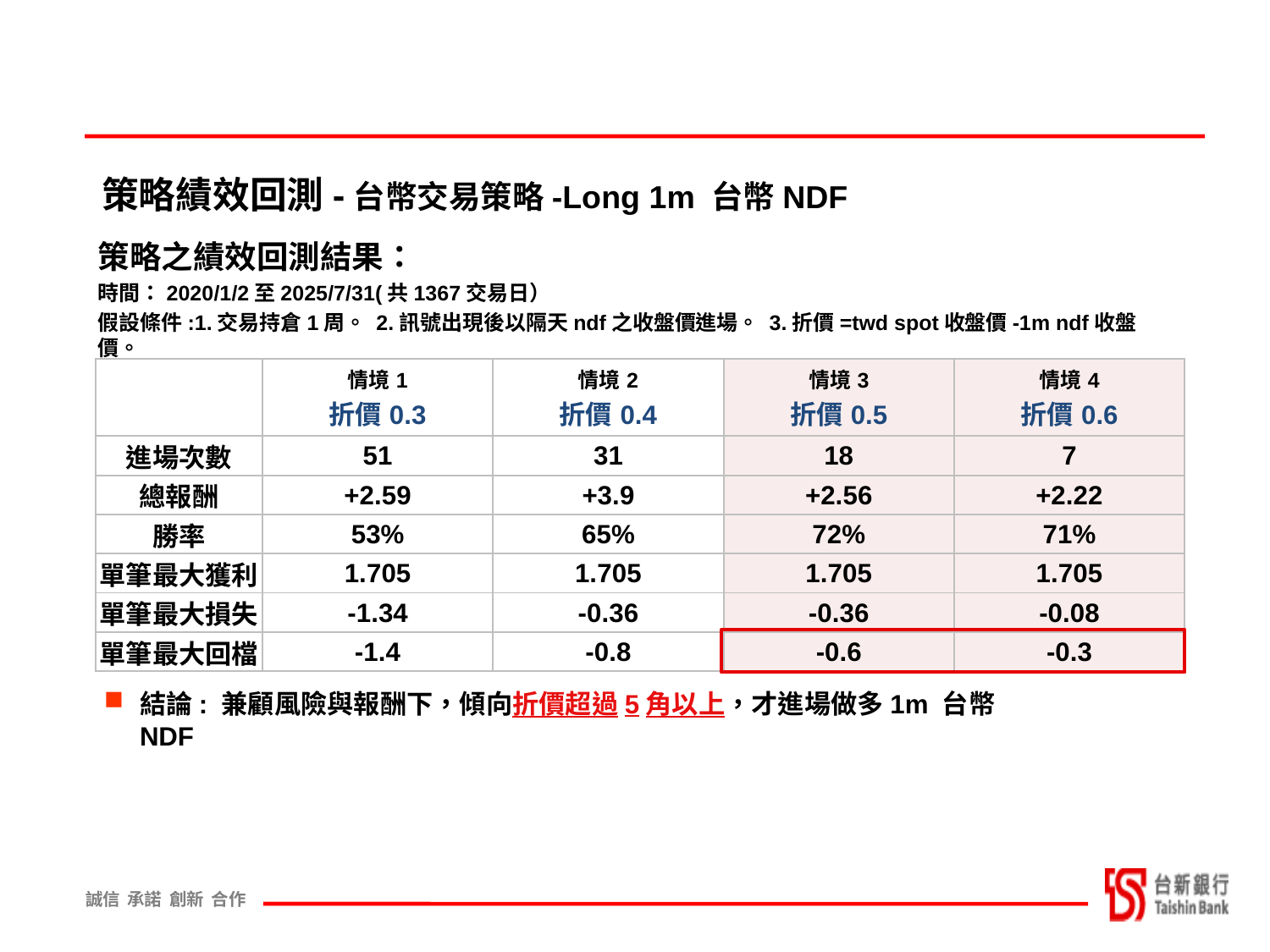

策略績效回測-台幣交易策略-Long 1m 台幣NDF
策略之績效回測結果：
時間：2020/1/2至2025/7/31(共1367交易日）
假設條件:1.交易持倉1周。 2.訊號出現後以隔天ndf之收盤價進場。 3.折價=twd spot收盤價-1m ndf收盤價。

|  | 情境1 折價0.3 | 情境2 折價0.4 | 情境3 折價0.5 | 情境4 折價0.6 |
| --- | --- | --- | --- | --- |
| 進場次數 | 51 | 31 | 18 | 7 |
| 總報酬 | +2.59 | +3.9 | +2.56 | +2.22 |
| 勝率 | 53% | 65% | 72% | 71% |
| 單筆最大獲利 | 1.705 | 1.705 | 1.705 | 1.705 |
| 單筆最大損失 | -1.34 | -0.36 | -0.36 | -0.08 |
| 單筆最大回檔 | -1.4 | -0.8 | -0.6 | -0.3 |

結論: 兼顧風險與報酬下，傾向折價超過5角以上，才進場做多1m 台幣NDF